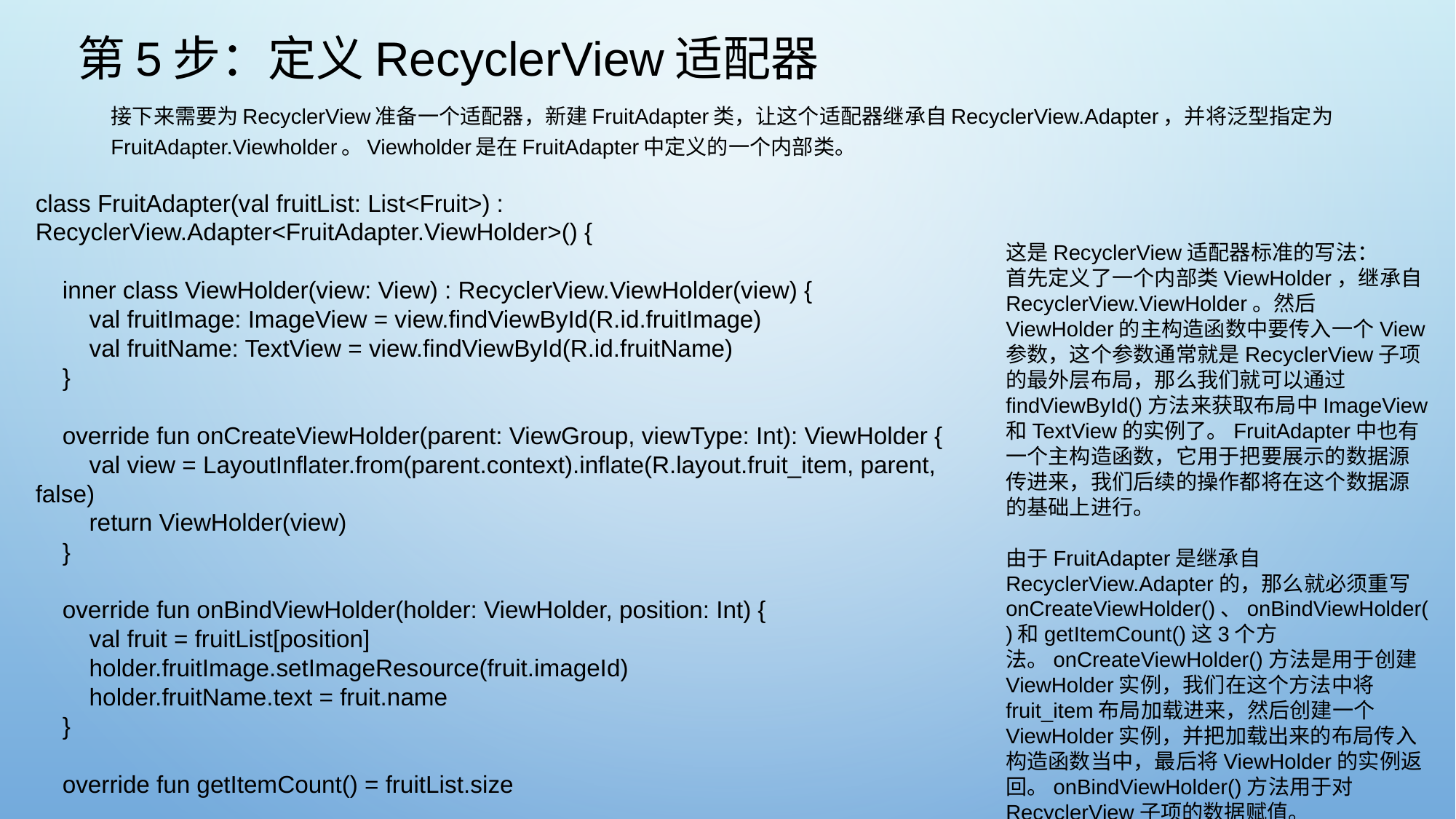

# 第5步：定义RecyclerView适配器
接下来需要为RecyclerView准备一个适配器，新建FruitAdapter类，让这个适配器继承自RecyclerView.Adapter，并将泛型指定为FruitAdapter.Viewholder。Viewholder是在FruitAdapter中定义的一个内部类。
class FruitAdapter(val fruitList: List<Fruit>) : RecyclerView.Adapter<FruitAdapter.ViewHolder>() {

    inner class ViewHolder(view: View) : RecyclerView.ViewHolder(view) {
        val fruitImage: ImageView = view.findViewById(R.id.fruitImage)
        val fruitName: TextView = view.findViewById(R.id.fruitName)
    }

    override fun onCreateViewHolder(parent: ViewGroup, viewType: Int): ViewHolder {
        val view = LayoutInflater.from(parent.context).inflate(R.layout.fruit_item, parent, false)
        return ViewHolder(view)
    }

    override fun onBindViewHolder(holder: ViewHolder, position: Int) {
        val fruit = fruitList[position]
        holder.fruitImage.setImageResource(fruit.imageId)
        holder.fruitName.text = fruit.name
    }

    override fun getItemCount() = fruitList.size

}
这是RecyclerView适配器标准的写法：
首先定义了一个内部类ViewHolder，继承自RecyclerView.ViewHolder。然后ViewHolder的主构造函数中要传入一个View参数，这个参数通常就是RecyclerView子项的最外层布局，那么我们就可以通过findViewById()方法来获取布局中ImageView和TextView的实例了。FruitAdapter中也有一个主构造函数，它用于把要展示的数据源传进来，我们后续的操作都将在这个数据源的基础上进行。

由于FruitAdapter是继承自RecyclerView.Adapter的，那么就必须重写onCreateViewHolder()、onBindViewHolder()和getItemCount()这3个方法。onCreateViewHolder()方法是用于创建ViewHolder实例，我们在这个方法中将fruit_item布局加载进来，然后创建一个ViewHolder实例，并把加载出来的布局传入构造函数当中，最后将ViewHolder的实例返回。onBindViewHolder()方法用于对RecyclerView子项的数据赋值。